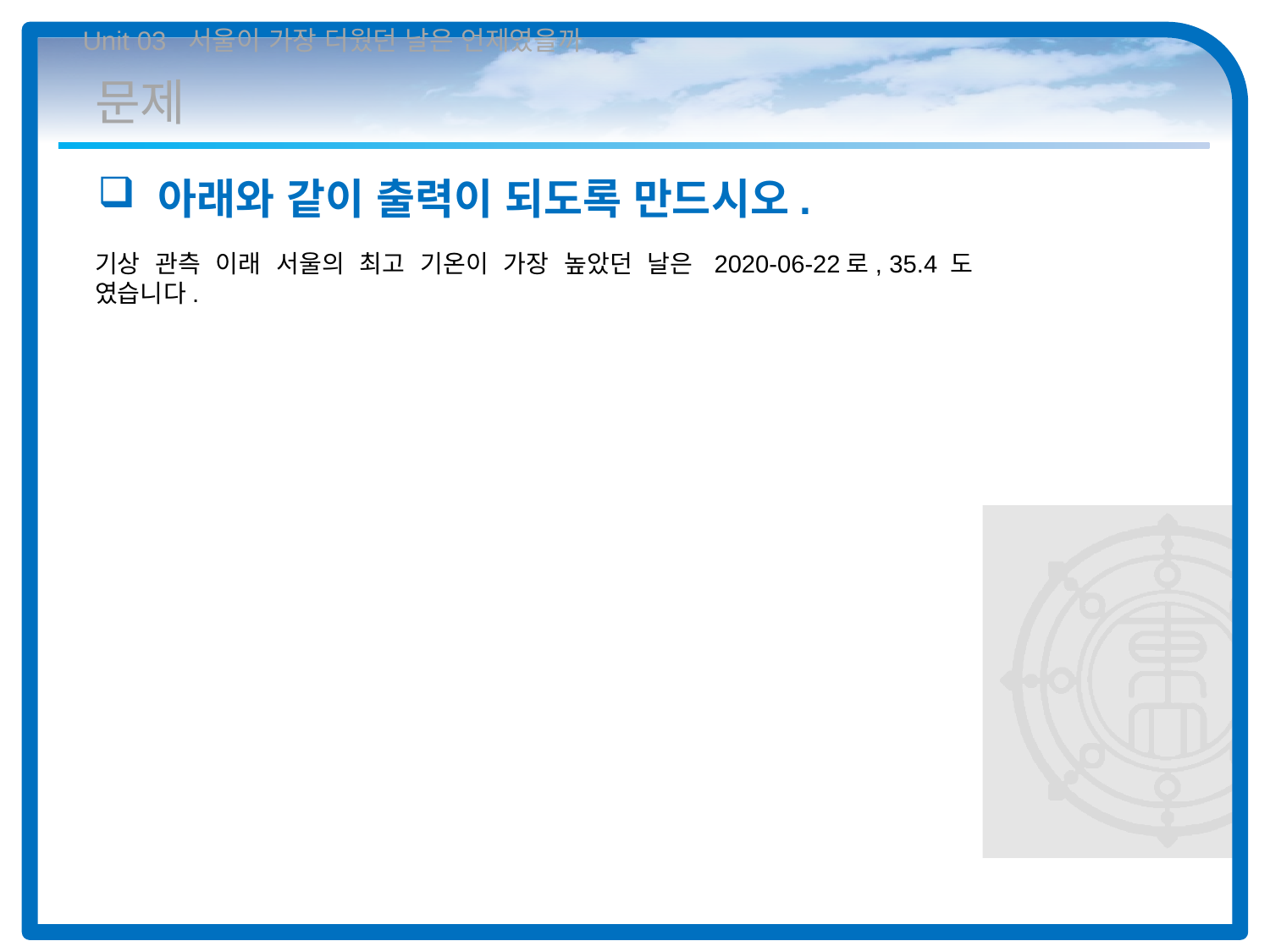

Unit 03  서울이 가장 더웠던 날은 언제였을까
문제
 아래와 같이 출력이 되도록 만드시오.
기상 관측 이래 서울의 최고 기온이 가장 높았던 날은 2020-06-22로, 35.4 도 였습니다.